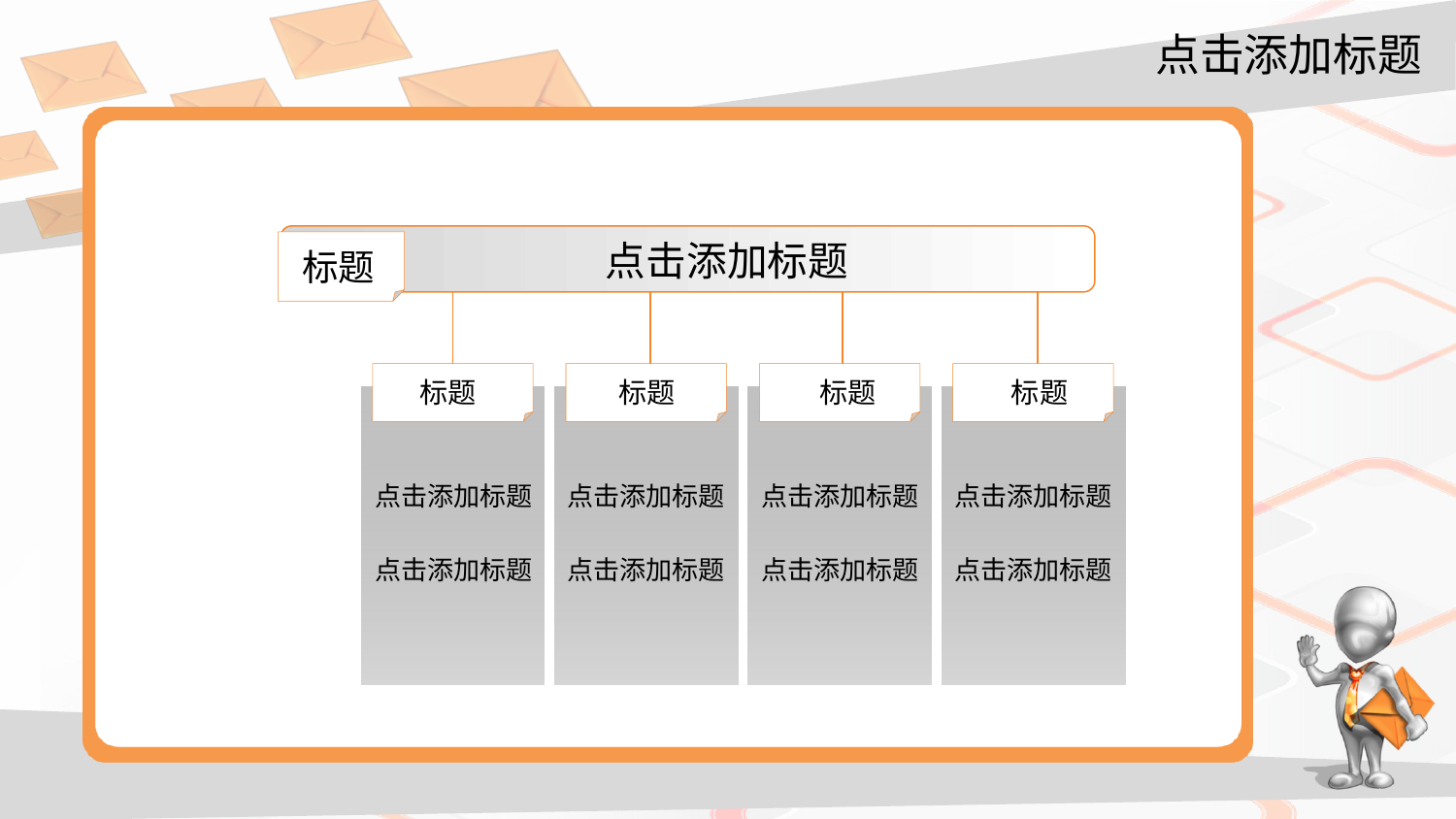

点击添加标题

点击添加标题

标题

标题
标题
标题
标题

点击添加标题
点击添加标题
点击添加标题
点击添加标题
点击添加标题
点击添加标题
点击添加标题
点击添加标题